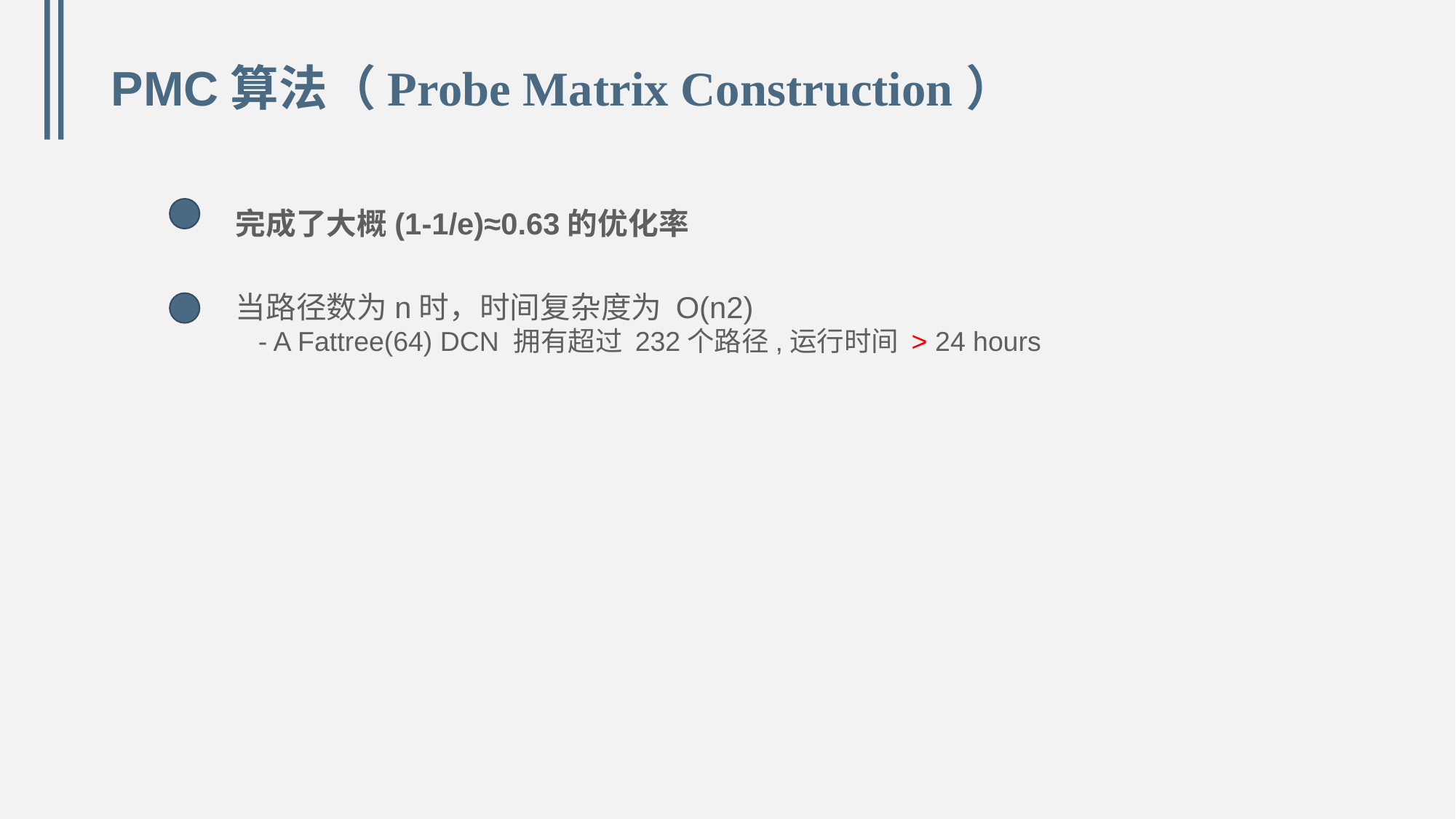

PMC算法（Probe Matrix Construction）

完成了大概(1-1/e)≈0.63的优化率

当路径数为n时，时间复杂度为 O(n2)
   - A Fattree(64) DCN 拥有超过 232个路径,运行时间 > 24 hours